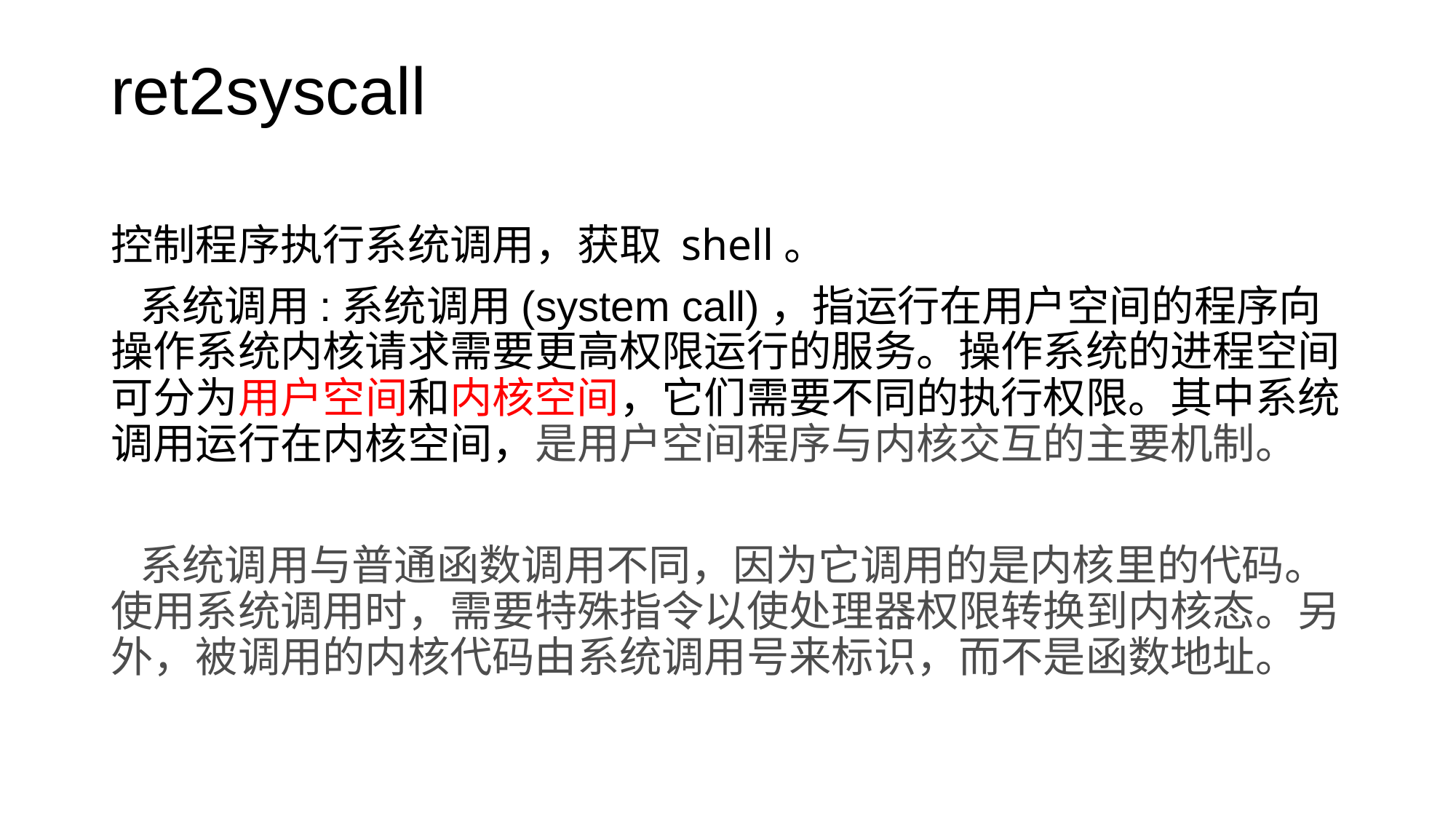

# ret2syscall
控制程序执行系统调用，获取 shell。
  系统调用:系统调用(system call)，指运行在用户空间的程序向操作系统内核请求需要更高权限运行的服务。操作系统的进程空间可分为用户空间和内核空间，它们需要不同的执行权限。其中系统调用运行在内核空间，是用户空间程序与内核交互的主要机制。

  系统调用与普通函数调用不同，因为它调用的是内核里的代码。使用系统调用时，需要特殊指令以使处理器权限转换到内核态。另外，被调用的内核代码由系统调用号来标识，而不是函数地址。